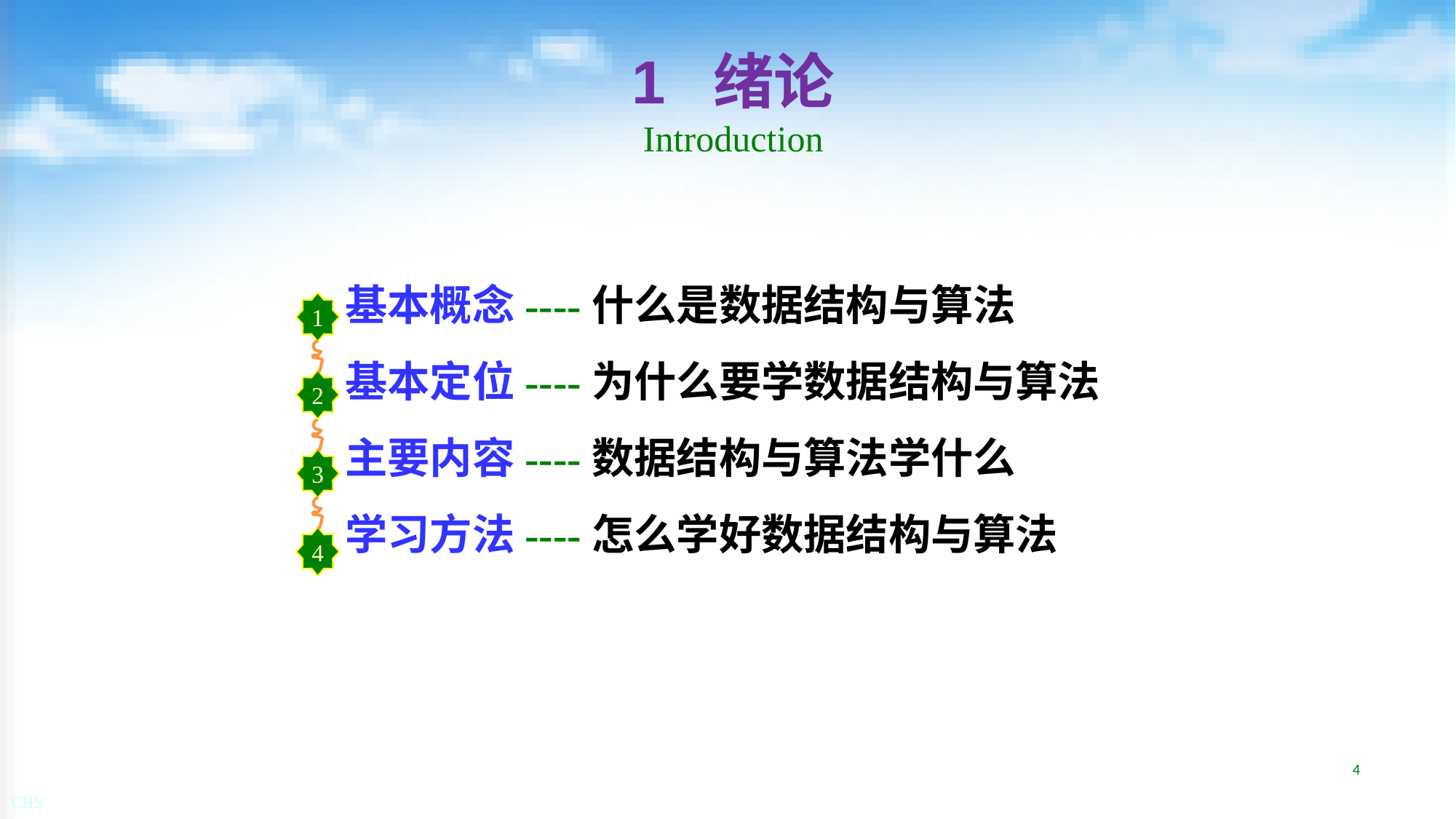

# 1  绪论 Introduction

基本概念----什么是数据结构与算法
基本定位----为什么要学数据结构与算法
主要内容----数据结构与算法学什么
学习方法----怎么学好数据结构与算法
1

2

3

4
4